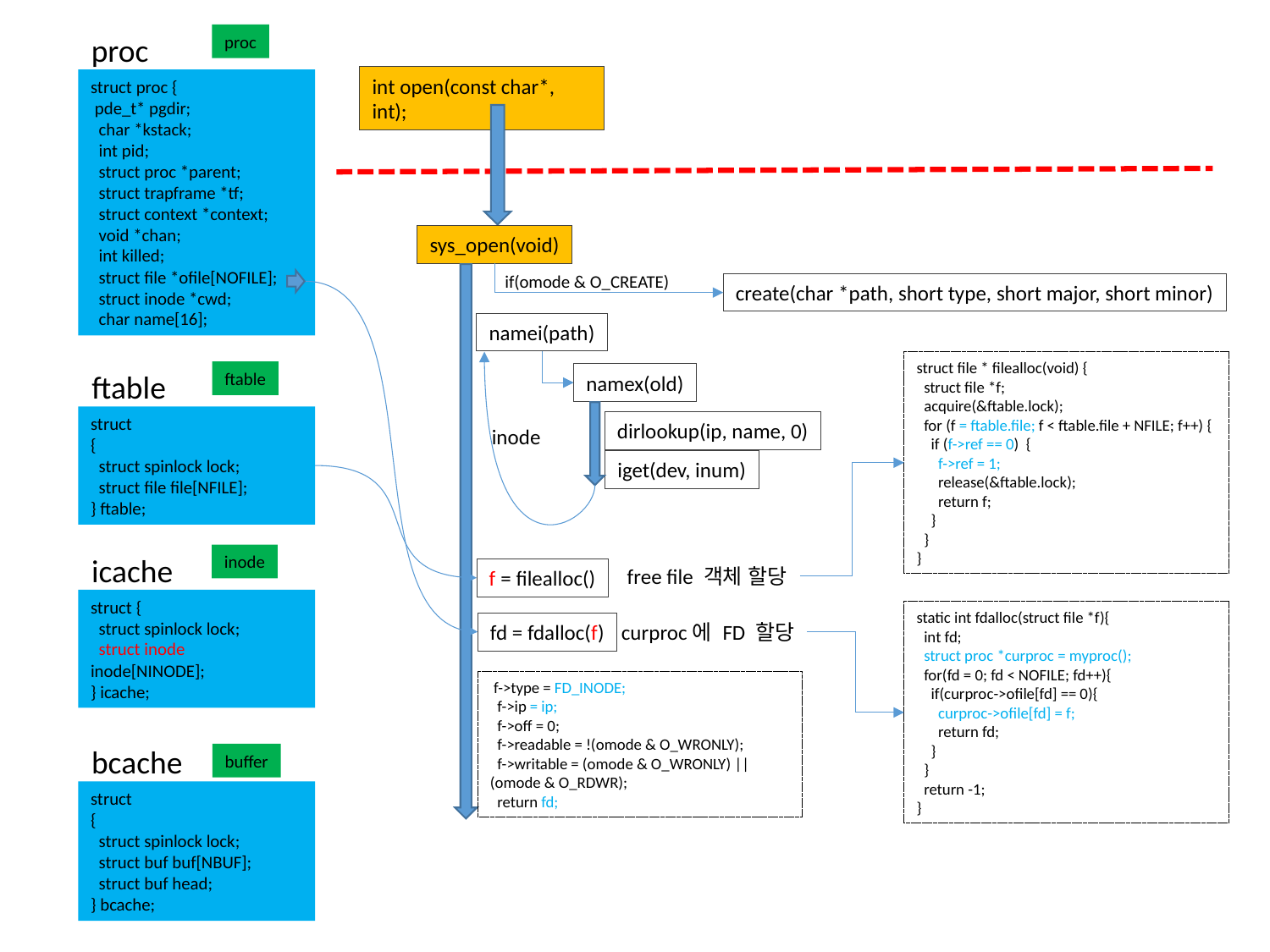

proc
proc
int open(const char*, int);
struct proc {
 pde_t* pgdir;
  char *kstack;
  int pid;
  struct proc *parent;
  struct trapframe *tf;
  struct context *context;
  void *chan;
  int killed;
  struct file *ofile[NOFILE];
  struct inode *cwd;
  char name[16];

sys_open(void)

if(omode & O_CREATE)

create(char *path, short type, short major, short minor)
namei(path)
struct file * filealloc(void) {
  struct file *f;
  acquire(&ftable.lock);
  for (f = ftable.file; f < ftable.file + NFILE; f++) {
    if (f->ref == 0)  {
      f->ref = 1;
      release(&ftable.lock);
      return f;
    }
  }
}
ftable
ftable
namex(old)

struct
{
  struct spinlock lock;
  struct file file[NFILE];
} ftable;
dirlookup(ip, name, 0)
inode
iget(dev, inum)
icache
inode
free file 객체 할당
f = filealloc()
struct {
  struct spinlock lock;
  struct inode inode[NINODE];
} icache;
static int fdalloc(struct file *f){
  int fd;
  struct proc *curproc = myproc();
  for(fd = 0; fd < NOFILE; fd++){
    if(curproc->ofile[fd] == 0){
      curproc->ofile[fd] = f;
      return fd;
    }
  }
  return -1;
}
fd = fdalloc(f)
curproc에 FD 할당
 f->type = FD_INODE;
  f->ip = ip;
  f->off = 0;
  f->readable = !(omode & O_WRONLY);
  f->writable = (omode & O_WRONLY) || (omode & O_RDWR);
  return fd;
bcache
buffer
struct
{
  struct spinlock lock;
  struct buf buf[NBUF];
  struct buf head;
} bcache;